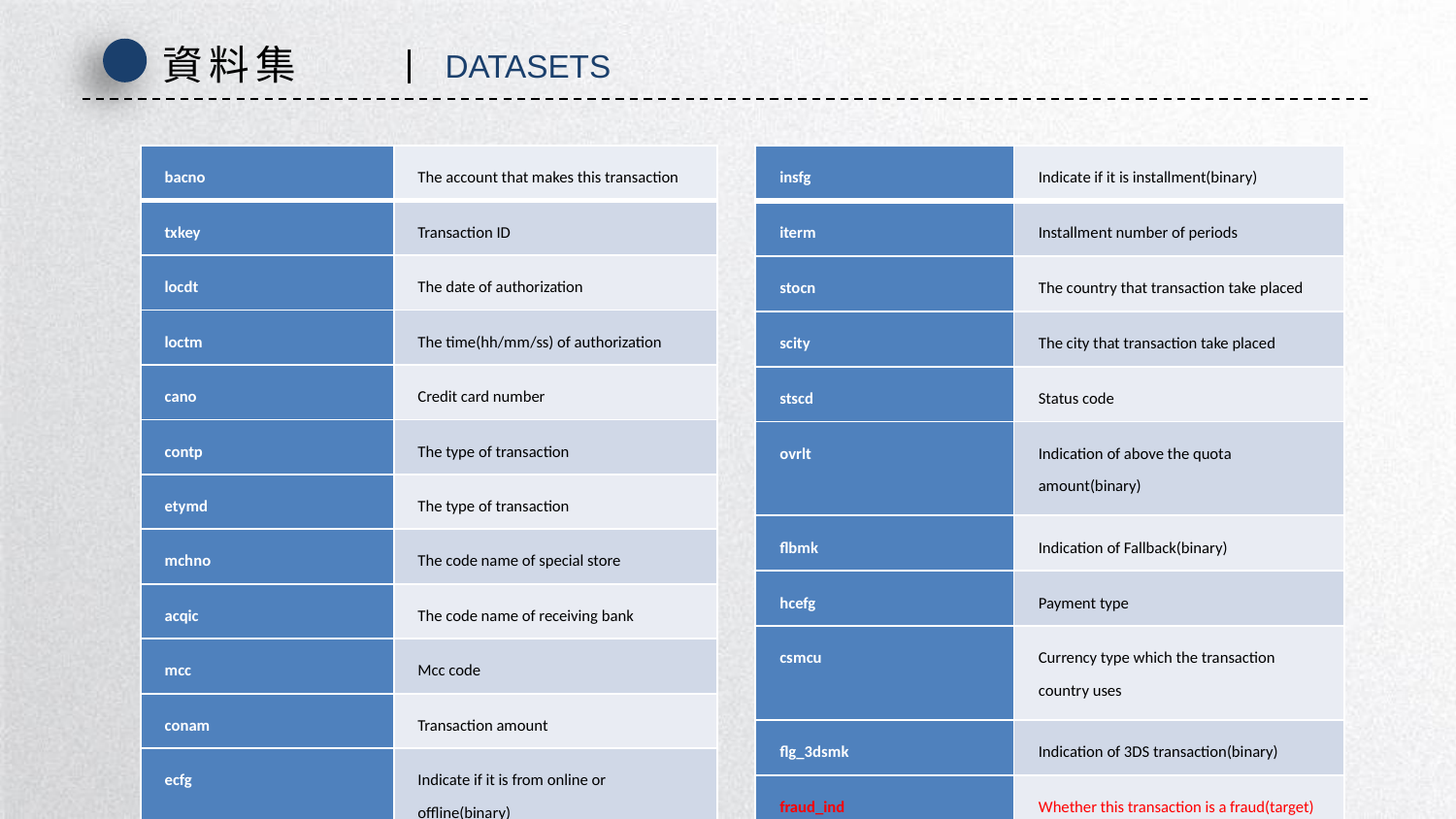

資料集

DATASETS
| bacno | The account that makes this transaction |
| --- | --- |
| txkey | Transaction ID |
| locdt | The date of authorization |
| loctm | The time(hh/mm/ss) of authorization |
| cano | Credit card number |
| contp | The type of transaction |
| etymd | The type of transaction |
| mchno | The code name of special store |
| acqic | The code name of receiving bank |
| mcc | Mcc code |
| conam | Transaction amount |
| ecfg | Indicate if it is from online or offline(binary) |
| insfg | Indicate if it is installment(binary) |
| --- | --- |
| iterm | Installment number of periods |
| stocn | The country that transaction take placed |
| scity | The city that transaction take placed |
| stscd | Status code |
| ovrlt | Indication of above the quota amount(binary) |
| flbmk | Indication of Fallback(binary) |
| hcefg | Payment type |
| csmcu | Currency type which the transaction country uses |
| flg\_3dsmk | Indication of 3DS transaction(binary) |
| fraud\_ind | Whether this transaction is a fraud(target) |

延时符